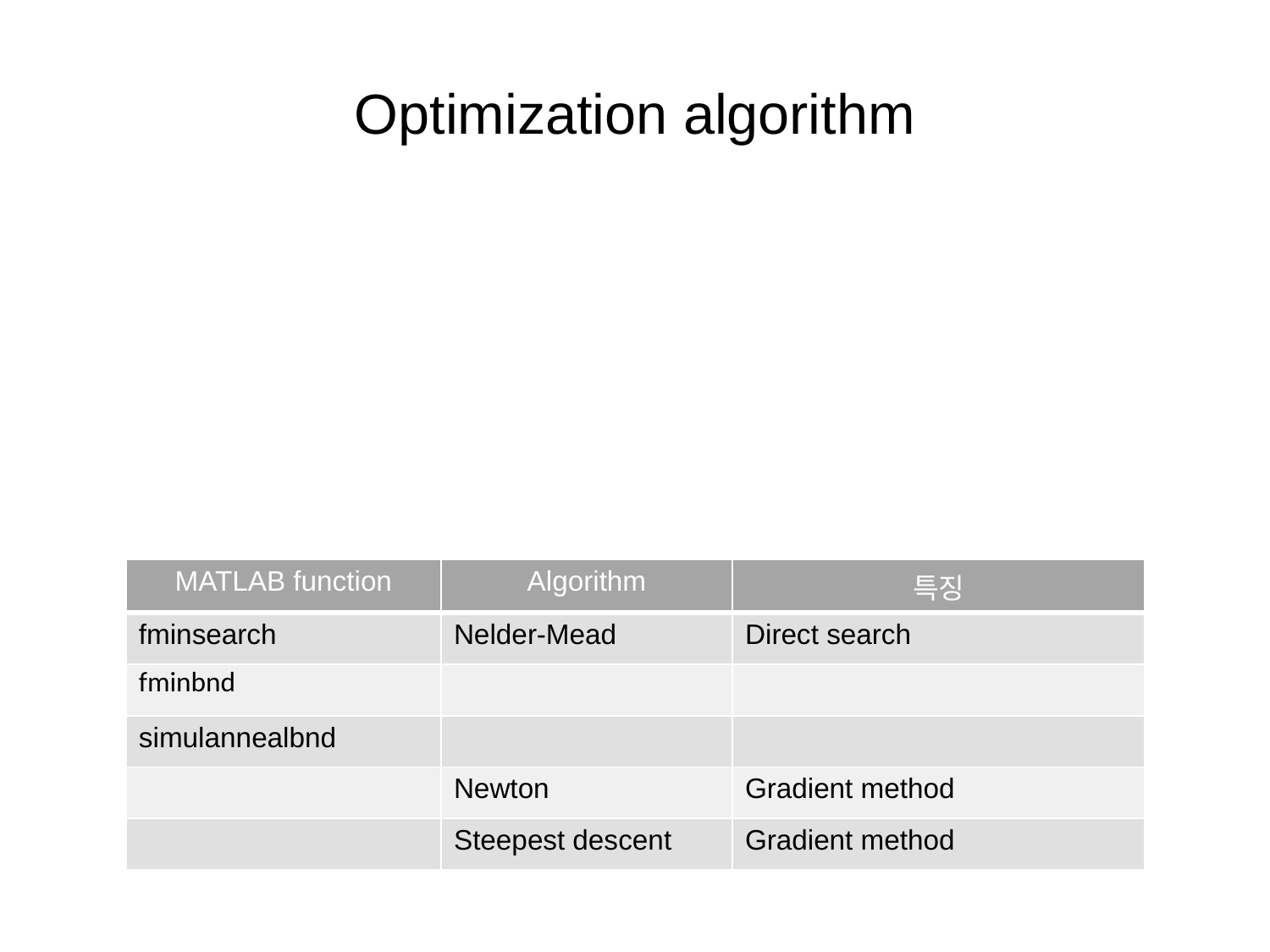

# Optimization algorithm
| MATLAB function | Algorithm | 특징 |
| --- | --- | --- |
| fminsearch | Nelder-Mead | Direct search |
| fminbnd |  |  |
| simulannealbnd |  |  |
|  | Newton | Gradient method |
|  | Steepest descent | Gradient method |